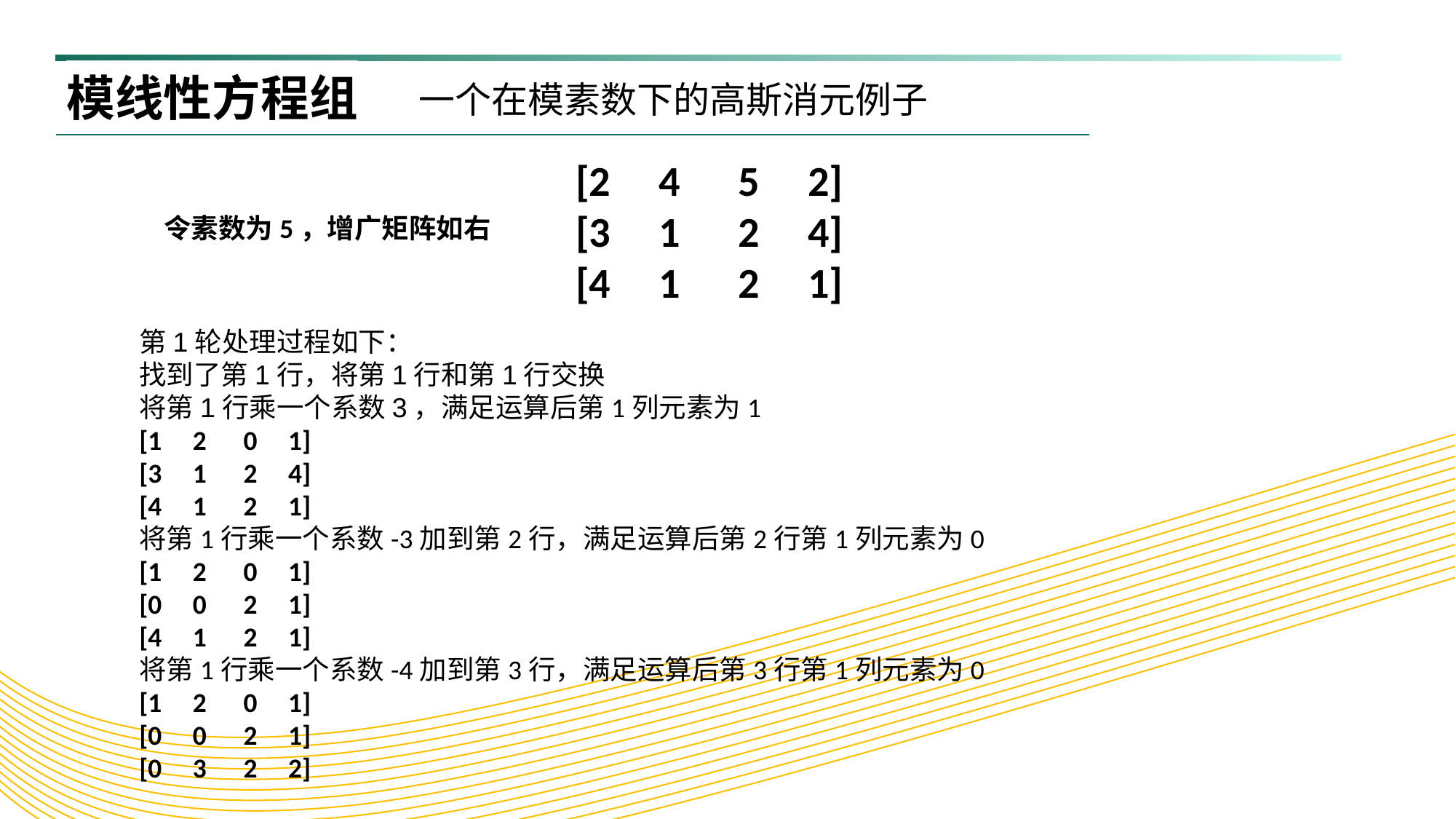

模线性方程组
一个在模素数下的高斯消元例子
[2     4      5     2]
[3     1      2     4]
[4     1      2     1]
令素数为5，增广矩阵如右
第1轮处理过程如下：
找到了第1行，将第1行和第1行交换
将第1行乘一个系数3，满足运算后第1列元素为1
[1     2      0     1]
[3     1      2     4]
[4     1      2     1]
将第1行乘一个系数-3加到第2行，满足运算后第2行第1列元素为0
[1     2      0     1]
[0     0      2     1]
[4     1      2     1]
将第1行乘一个系数-4加到第3行，满足运算后第3行第1列元素为0
[1     2      0     1]
[0     0      2     1]
[0     3      2     2]